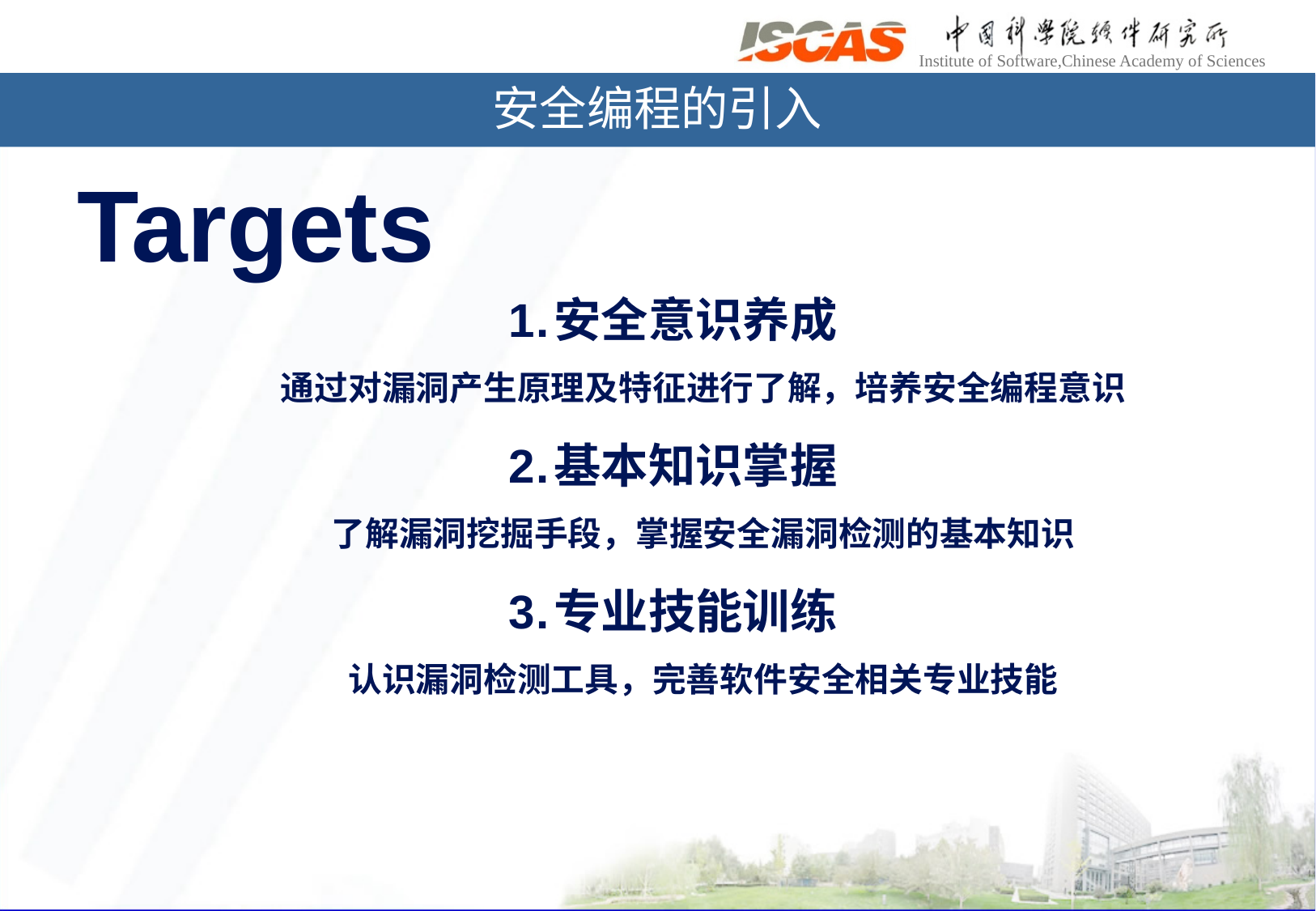

安全编程的引入
Targets
安全意识养成
通过对漏洞产生原理及特征进行了解，培养安全编程意识
基本知识掌握
了解漏洞挖掘手段，掌握安全漏洞检测的基本知识
专业技能训练
认识漏洞检测工具，完善软件安全相关专业技能